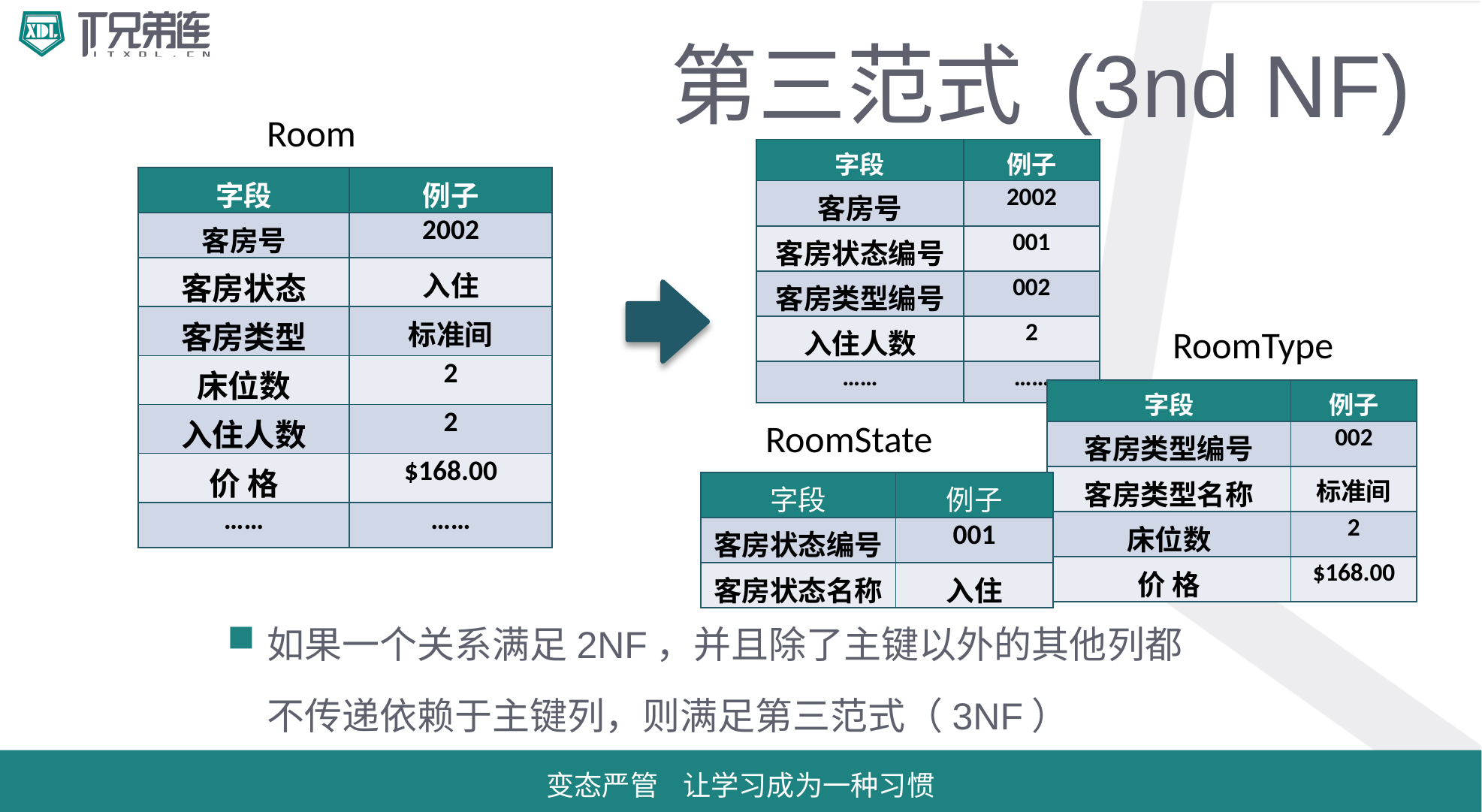

# 第三范式 (3nd NF)
Room
| 字段 | 例子 |
| --- | --- |
| 客房号 | 2002 |
| 客房状态编号 | 001 |
| 客房类型编号 | 002 |
| 入住人数 | 2 |
| …… | …… |
| 字段 | 例子 |
| --- | --- |
| 客房号 | 2002 |
| 客房状态 | 入住 |
| 客房类型 | 标准间 |
| 床位数 | 2 |
| 入住人数 | 2 |
| 价 格 | $168.00 |
| …… | …… |

RoomType
| 字段 | 例子 |
| --- | --- |
| 客房类型编号 | 002 |
| 客房类型名称 | 标准间 |
| 床位数 | 2 |
| 价 格 | $168.00 |
RoomState
| 字段 | 例子 |
| --- | --- |
| 客房状态编号 | 001 |
| 客房状态名称 | 入住 |
如果一个关系满足2NF，并且除了主键以外的其他列都不传递依赖于主键列，则满足第三范式（3NF）